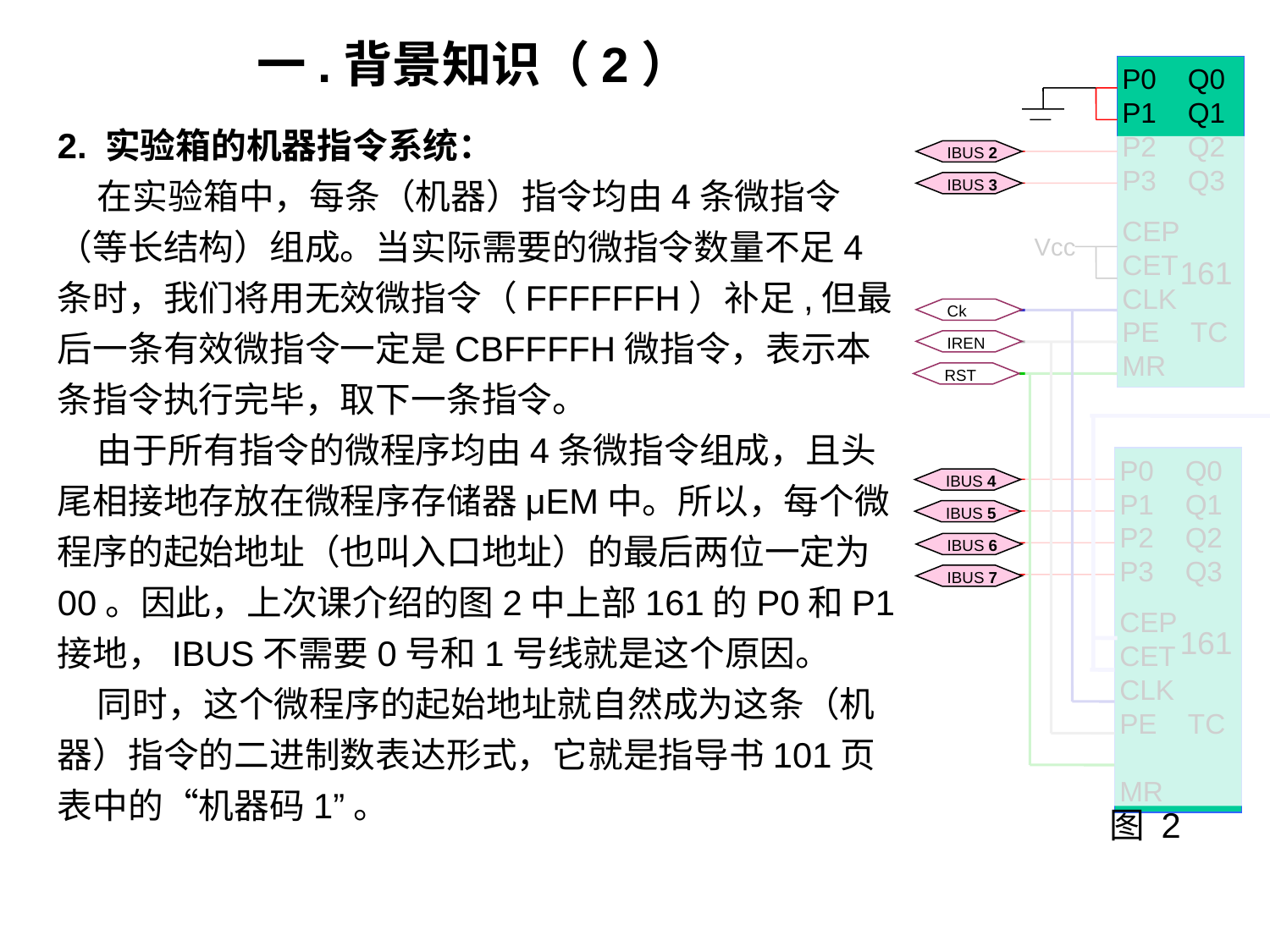

一.背景知识（2）
P0    Q0
P1    Q1
P2    Q2
P3    Q3
CEP
CET
CLK
PE    TC
MR

IBUS 2

IBUS 3

Vcc

161

Ck

IREN

RST

P0    Q0
P1    Q1
P2    Q2
P3    Q3
CEP
CET
CLK
PE    TC
MR
IBUS 4

IBUS 5

IBUS 6

IBUS 7

161

图 2

2. 实验箱的机器指令系统：
    在实验箱中，每条（机器）指令均由4条微指令（等长结构）组成。当实际需要的微指令数量不足4条时，我们将用无效微指令（FFFFFFH）补足,但最后一条有效微指令一定是CBFFFFH微指令，表示本条指令执行完毕，取下一条指令。
    由于所有指令的微程序均由4条微指令组成，且头尾相接地存放在微程序存储器μEM中。所以，每个微程序的起始地址（也叫入口地址）的最后两位一定为00。因此，上次课介绍的图2中上部161的P0和P1接地，IBUS不需要0号和1号线就是这个原因。
    同时，这个微程序的起始地址就自然成为这条（机器）指令的二进制数表达形式，它就是指导书101页表中的“机器码1”。